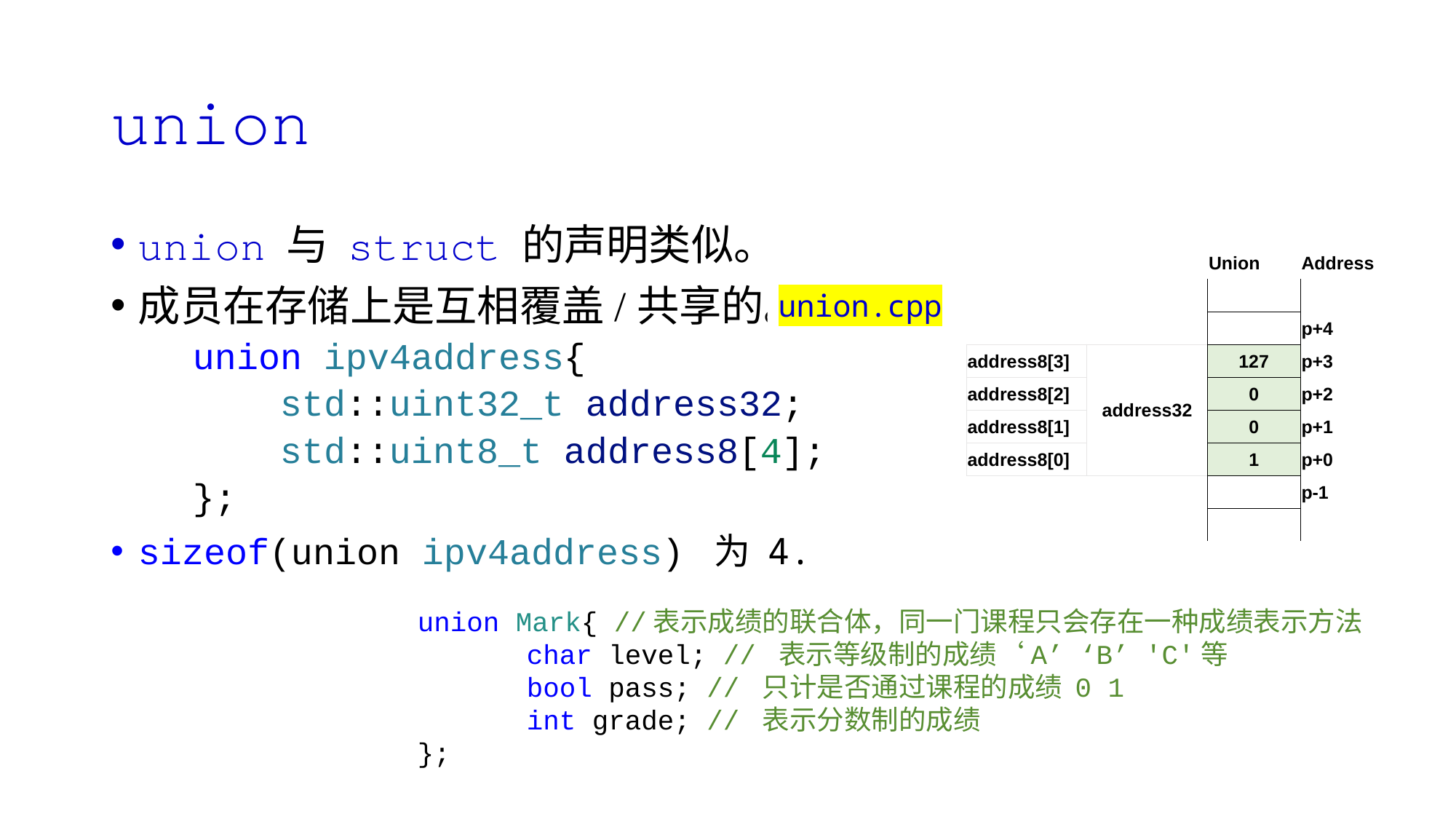

# union
union 与 struct 的声明类似。
成员在存储上是互相覆盖/共享的。
union ipv4address{
    std::uint32_t address32;
    std::uint8_t address8[4];
};
sizeof(union ipv4address) 为 4.

|  |  | Union | Address |
| --- | --- | --- | --- |
|  |  |  |  |
|  |  |  | p+4 |
| address8[3] | address32 | 127 | p+3 |
| address8[2] |  | 0 | p+2 |
| address8[1] |  | 0 | p+1 |
| address8[0] |  | 1 | p+0 |
|  |  |  | p-1 |
|  |  |  |  |
union.cpp
union Mark{ //表示成绩的联合体，同一门课程只会存在一种成绩表示方法
	char level; // 表示等级制的成绩‘A’ ‘B’ 'C'等
	bool pass; // 只计是否通过课程的成绩 0 1
	int grade; // 表示分数制的成绩
};